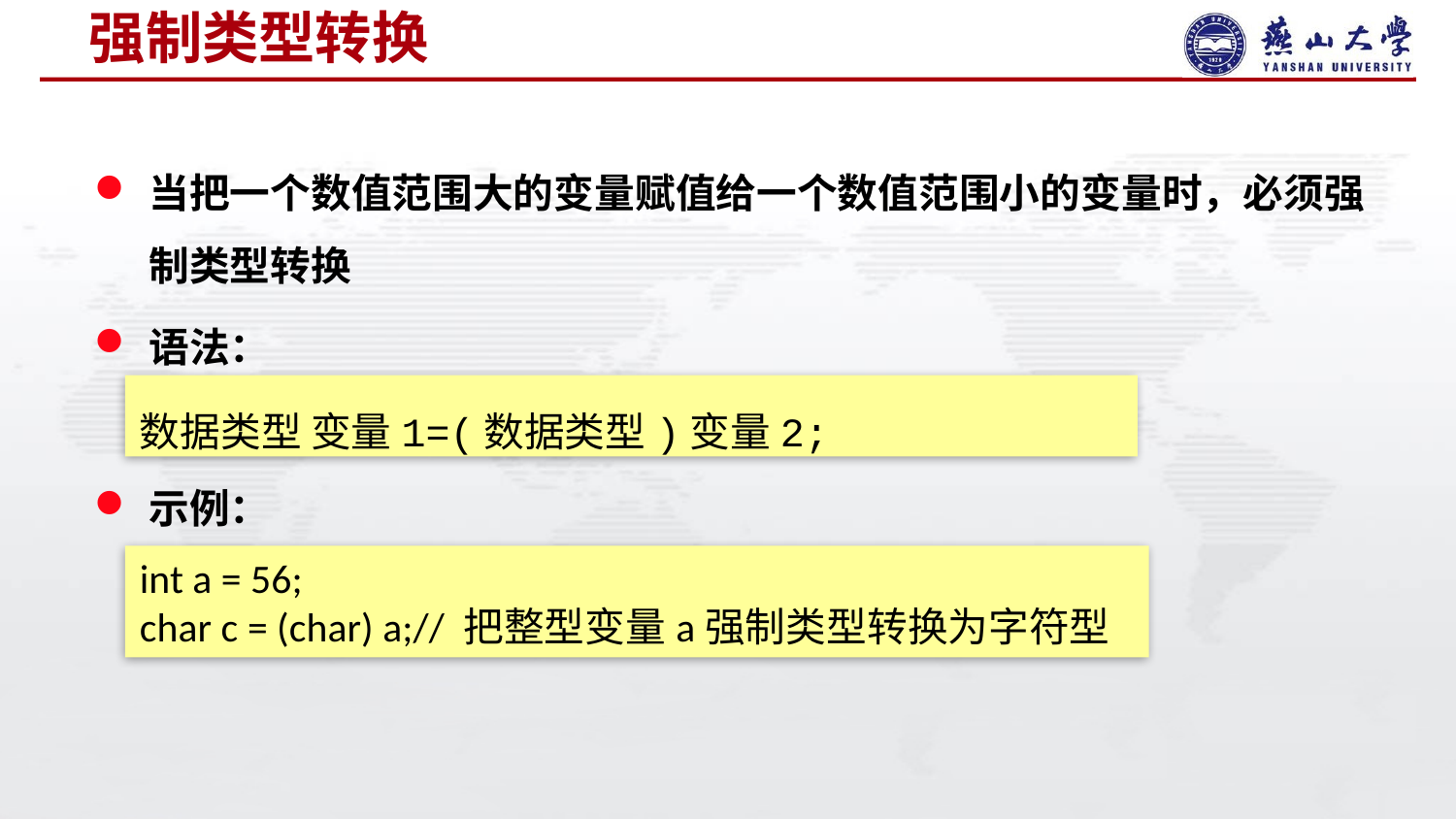

# 强制类型转换
当把一个数值范围大的变量赋值给一个数值范围小的变量时，必须强制类型转换
语法：

示例：

数据类型 变量1=(数据类型)变量2;
int a = 56;
char c = (char) a;// 把整型变量a强制类型转换为字符型